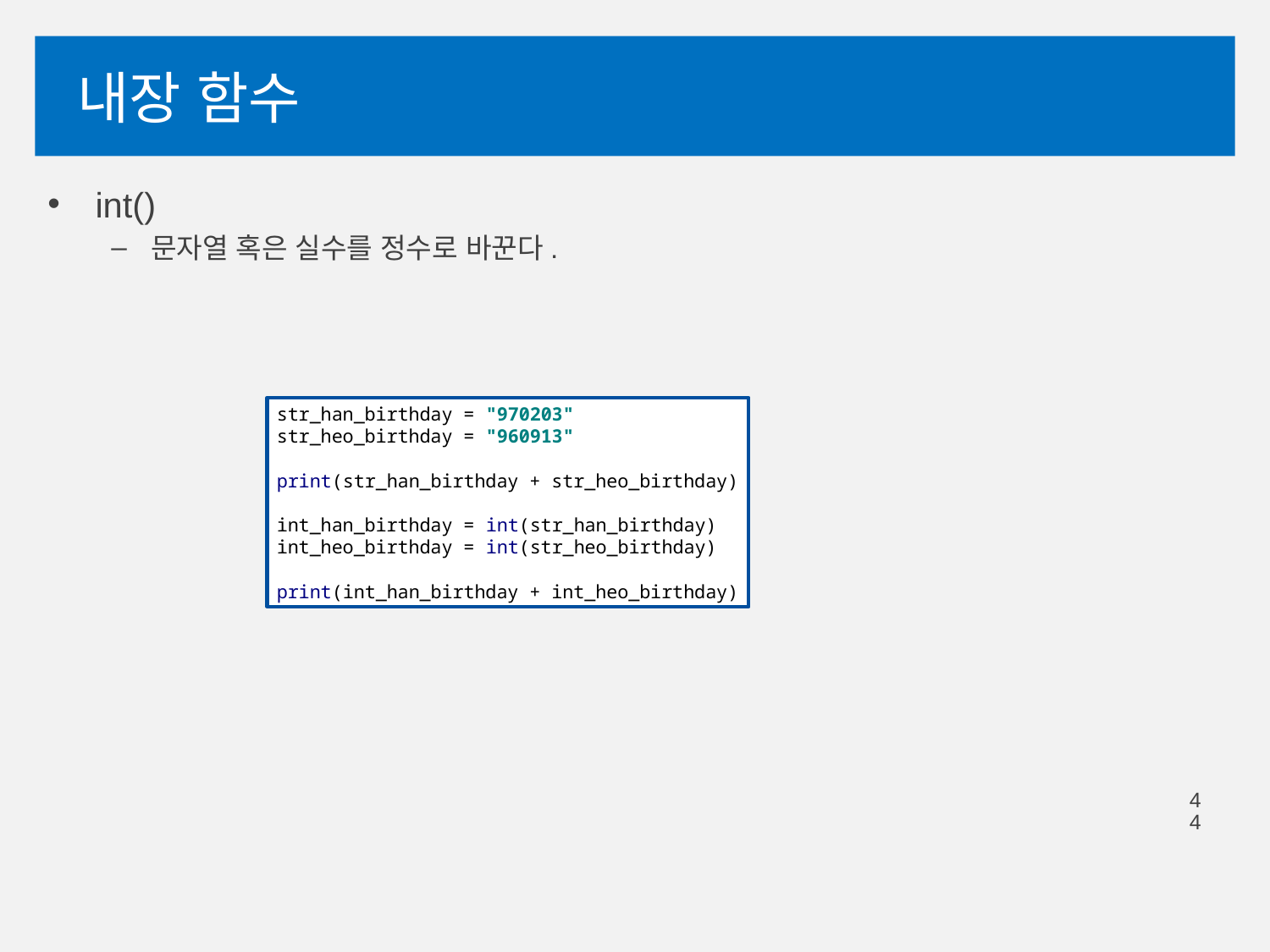

# 내장 함수
int()
문자열 혹은 실수를 정수로 바꾼다.

str_han_birthday = "970203"
str_heo_birthday = "960913"
print(str_han_birthday + str_heo_birthday)
int_han_birthday = int(str_han_birthday)
int_heo_birthday = int(str_heo_birthday)
print(int_han_birthday + int_heo_birthday)
44